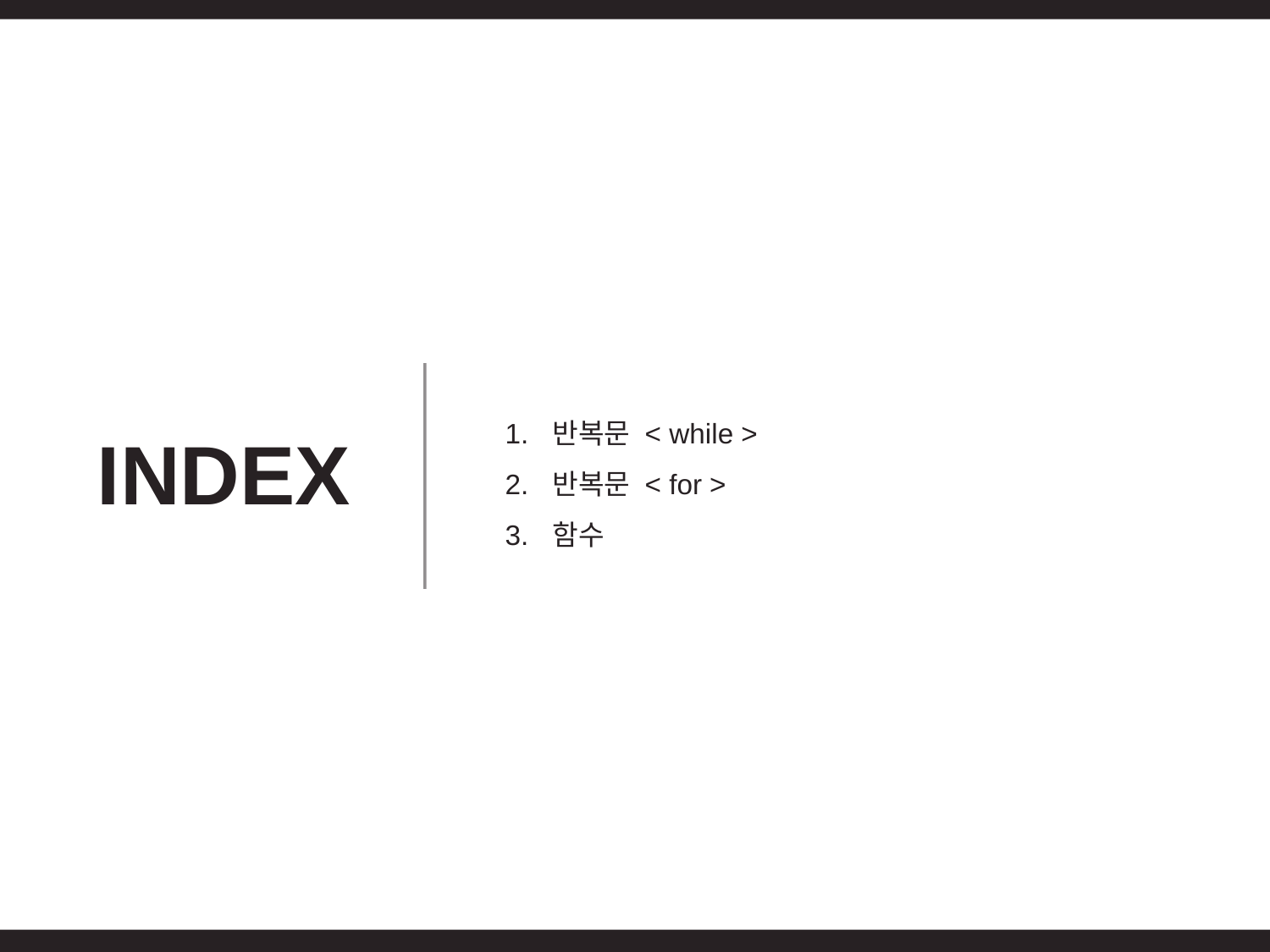

반복문 < while >
반복문 < for >
함수
INDEX